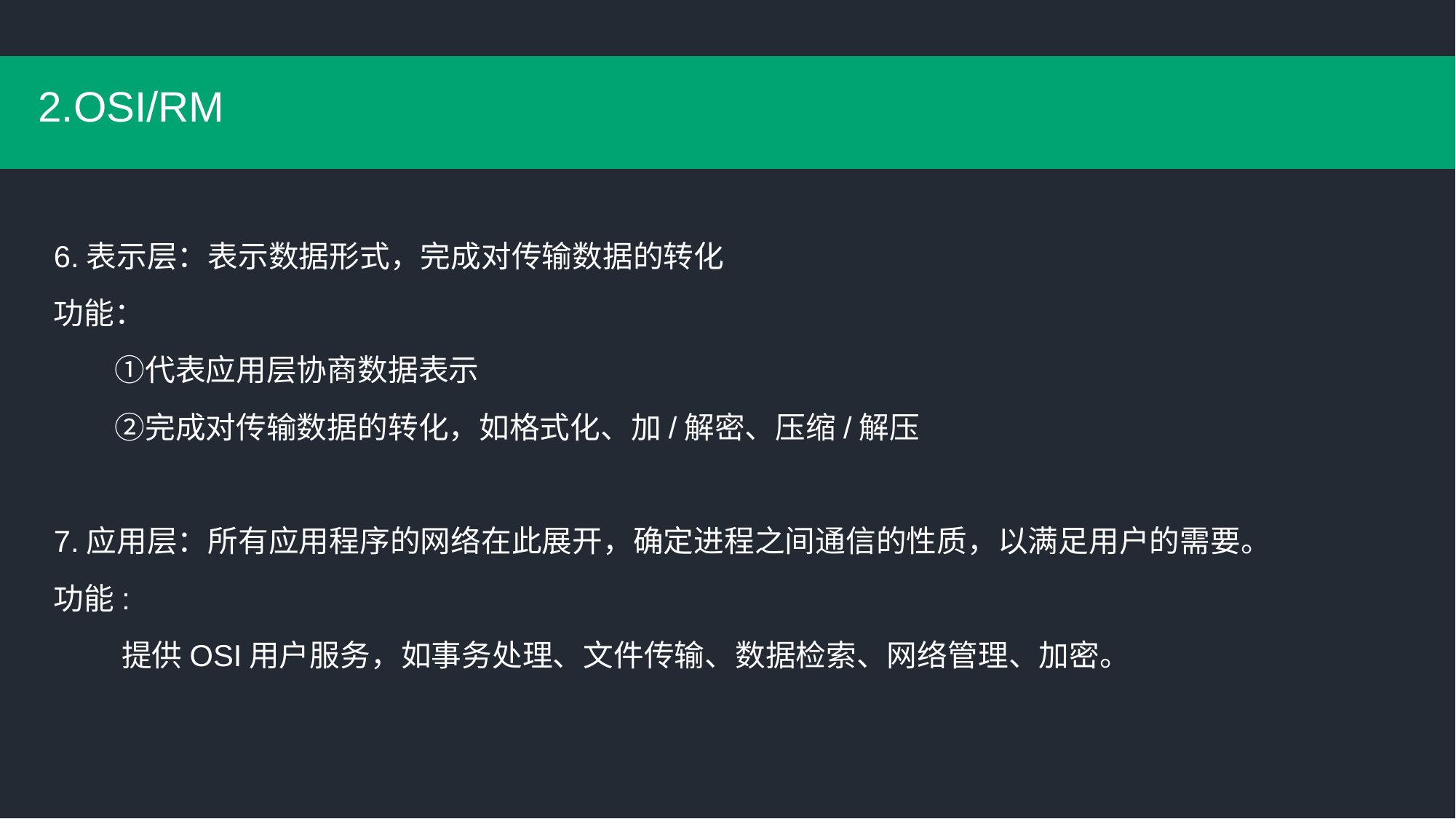

# 2.OSI/RM
6.表示层：表示数据形式，完成对传输数据的转化
功能：
　　①代表应用层协商数据表示
　　②完成对传输数据的转化，如格式化、加/解密、压缩/解压

7.应用层：所有应用程序的网络在此展开，确定进程之间通信的性质，以满足用户的需要。
功能:
         提供OSI用户服务，如事务处理、文件传输、数据检索、网络管理、加密。